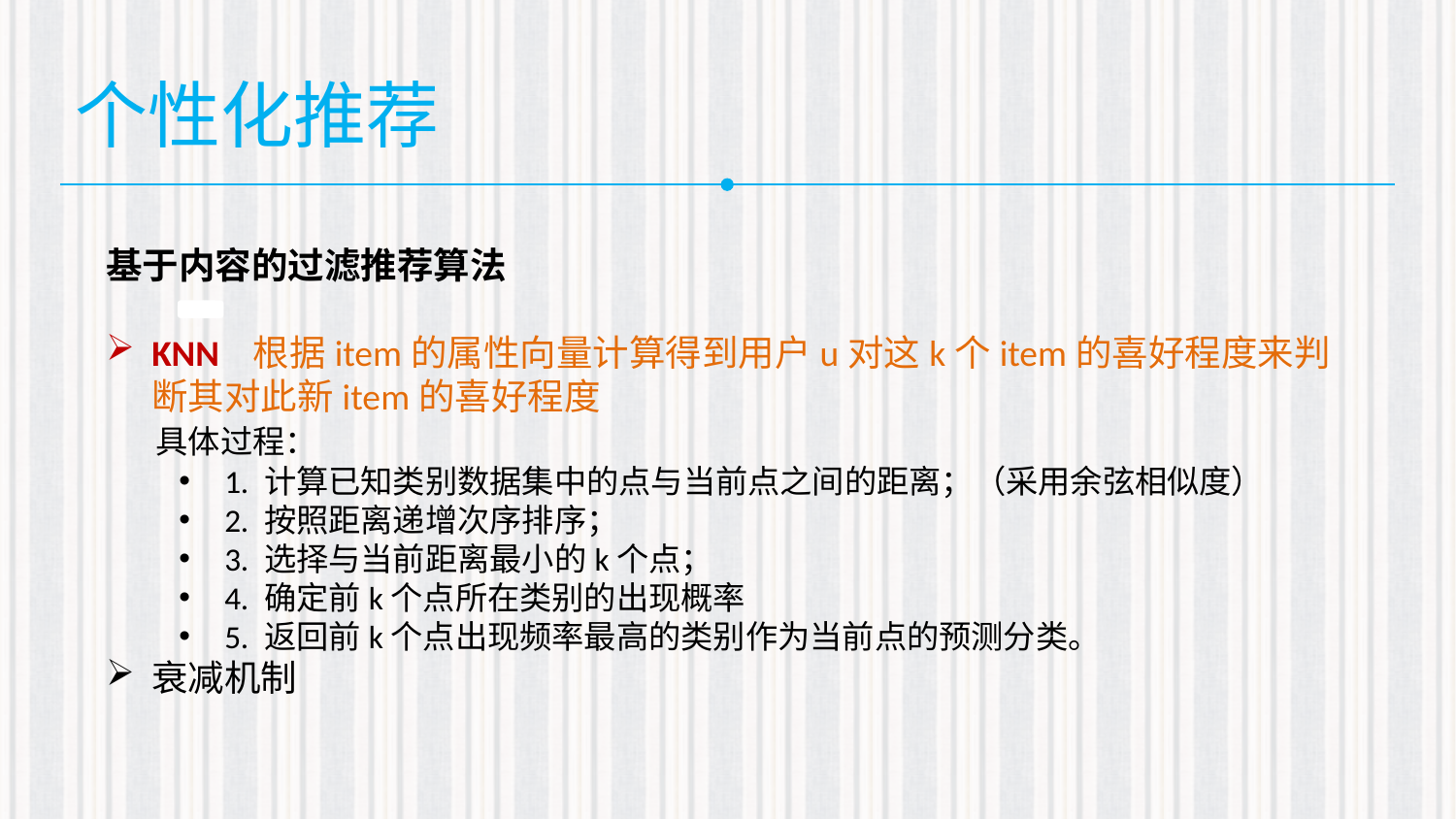

个性化推荐
#

基于内容的过滤推荐算法

KNN   根据item的属性向量计算得到用户u对这k个item的喜好程度来判断其对此新item的喜好程度
     具体过程：
1. 计算已知类别数据集中的点与当前点之间的距离；（采用余弦相似度）
2. 按照距离递增次序排序；
3. 选择与当前距离最小的k个点；
4. 确定前k个点所在类别的出现概率
5. 返回前k个点出现频率最高的类别作为当前点的预测分类。
衰减机制